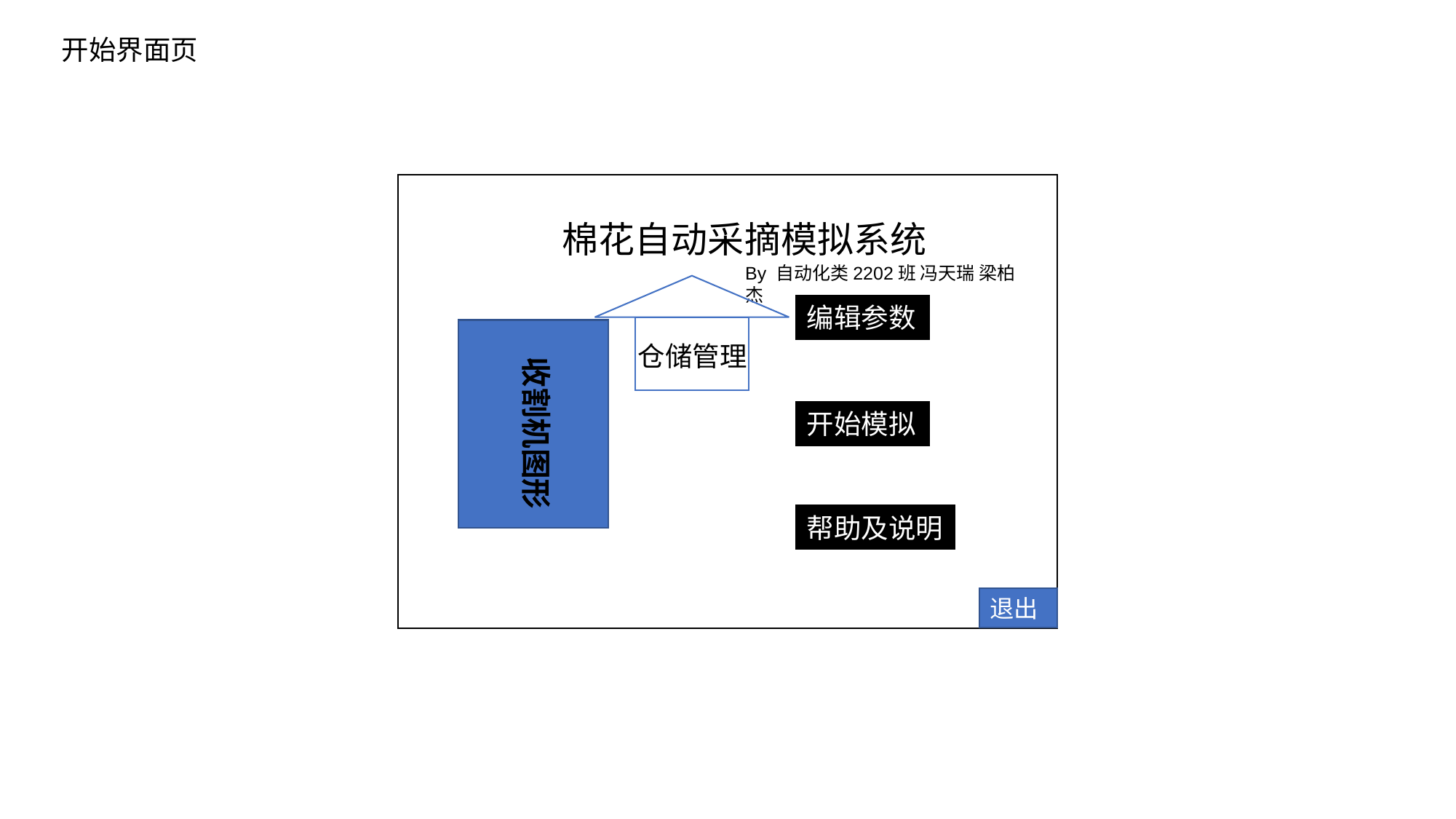

开始界面页

棉花自动采摘模拟系统
By 自动化类2202班 冯天瑞 梁柏杰

编辑参数

仓储管理
收割机图形
开始模拟
帮助及说明
退出